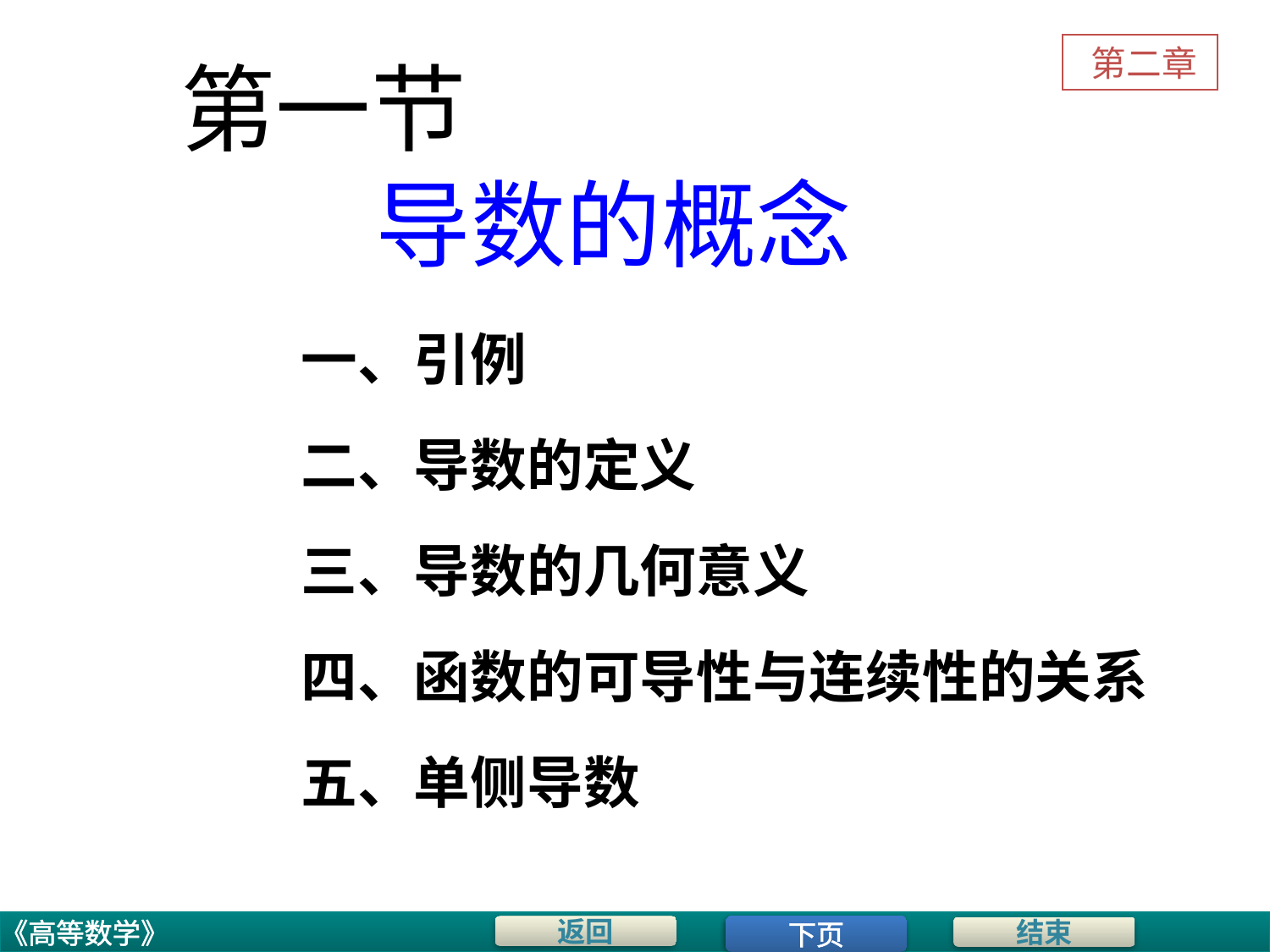

第二章
# 第一节
导数的概念

一、引例
二、导数的定义
三、导数的几何意义
四、函数的可导性与连续性的关系
五、单侧导数
下页